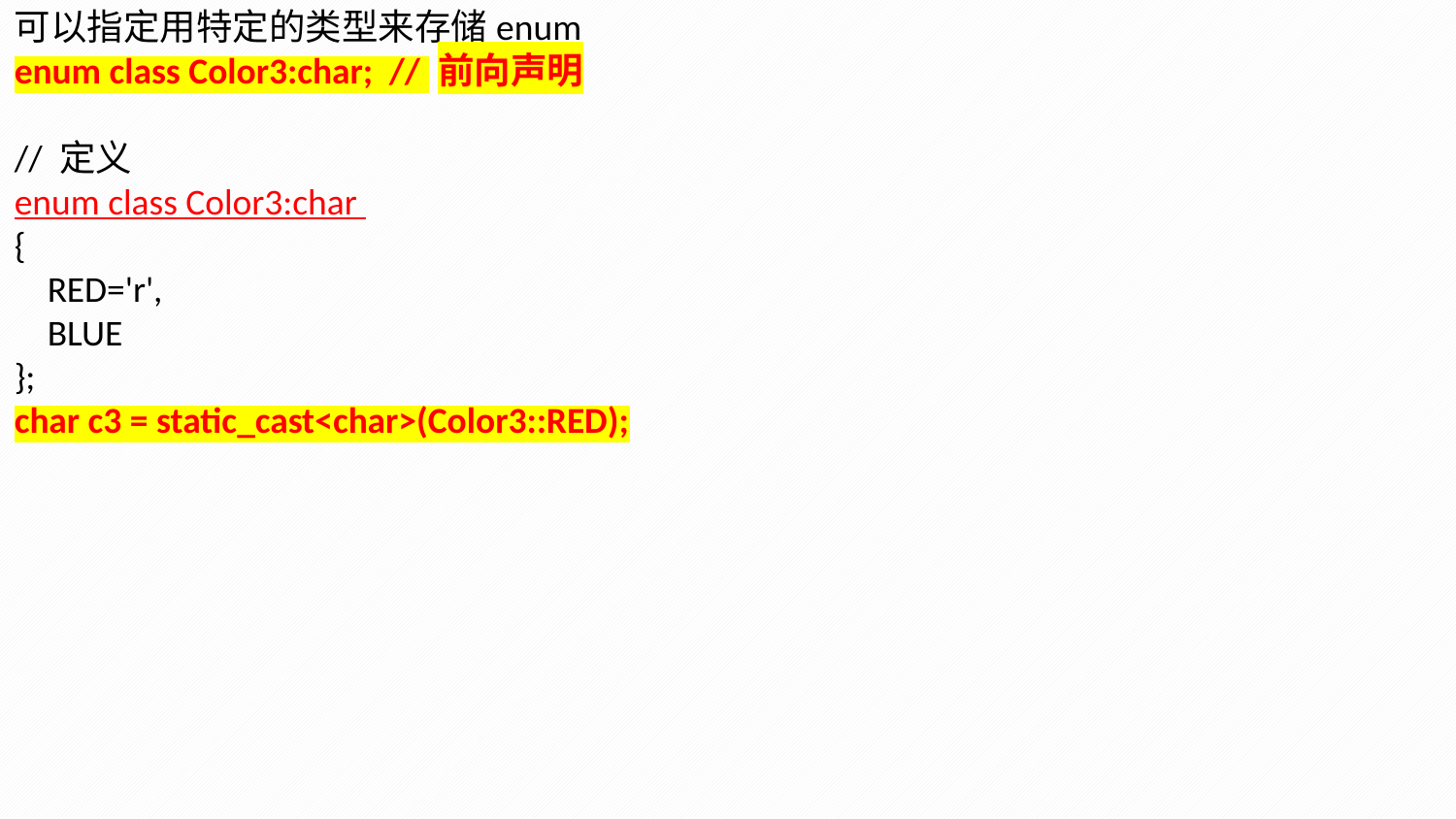

可以指定用特定的类型来存储enum
enum class Color3:char;  // 前向声明

// 定义
enum class Color3:char
{
    RED='r',
    BLUE
};
char c3 = static_cast<char>(Color3::RED);